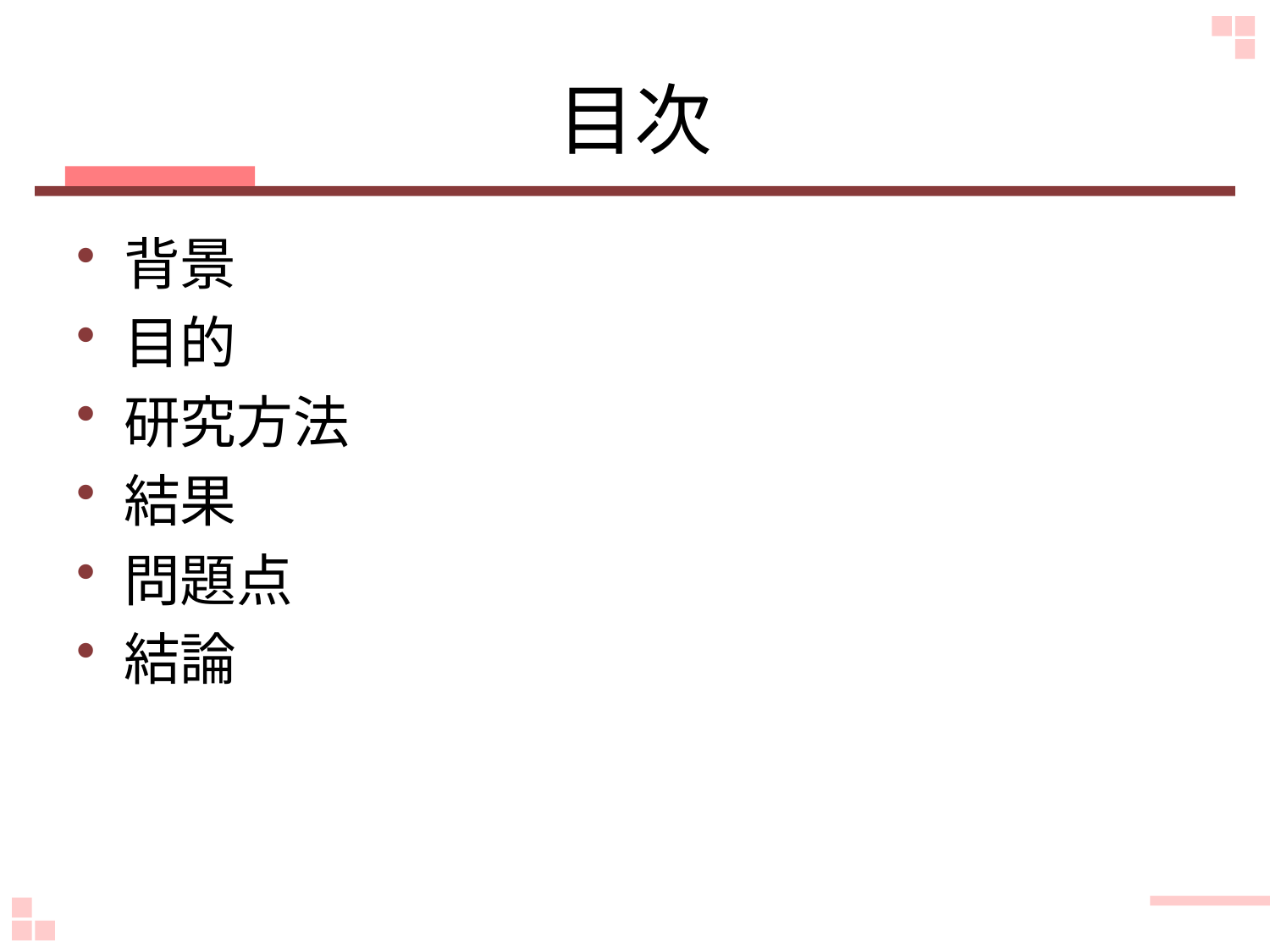

# 目次
背景
目的
研究方法
結果
問題点
結論